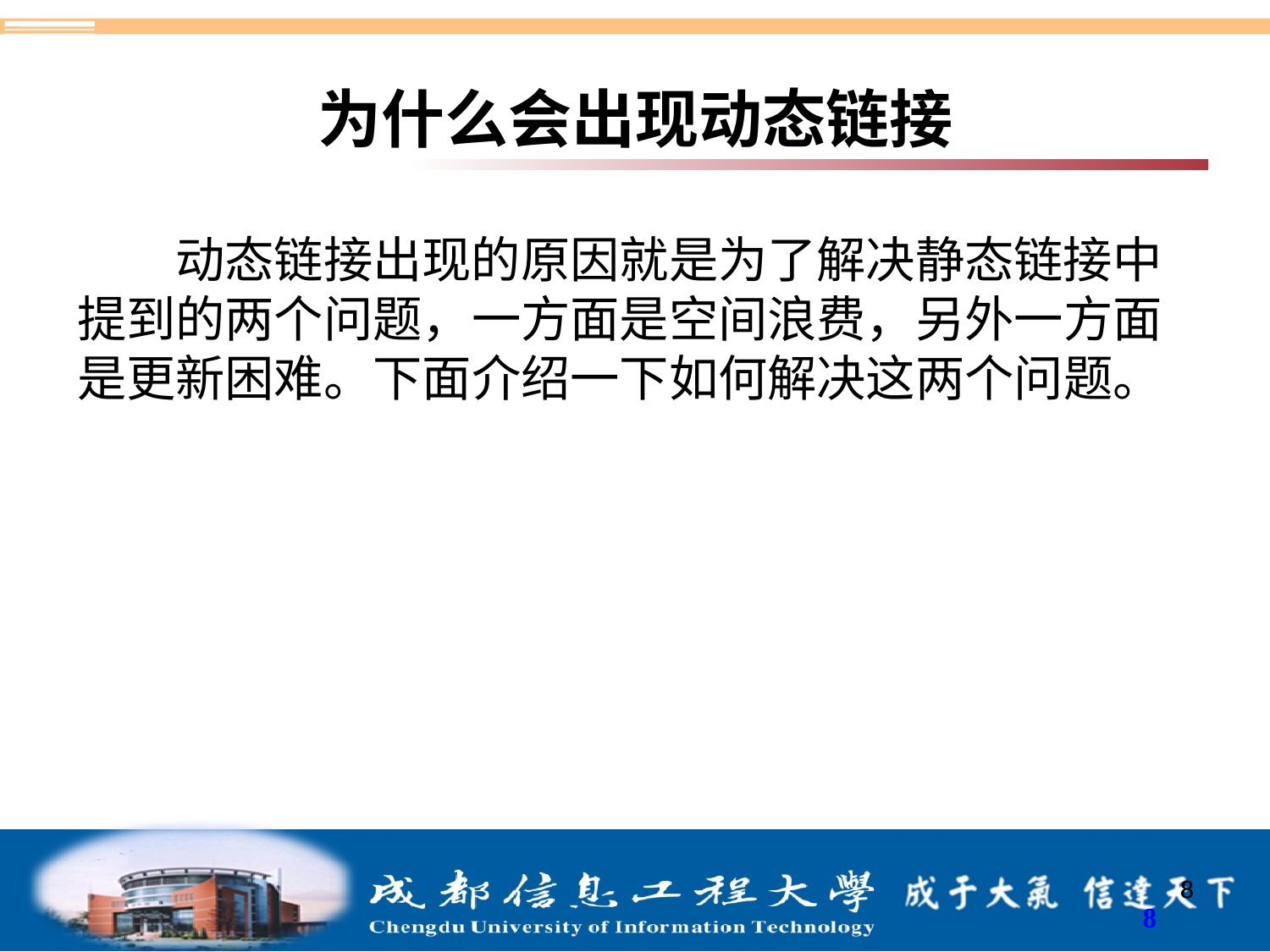

# 为什么会出现动态链接
动态链接出现的原因就是为了解决静态链接中提到的两个问题，一方面是空间浪费，另外一方面是更新困难。下面介绍一下如何解决这两个问题。
8